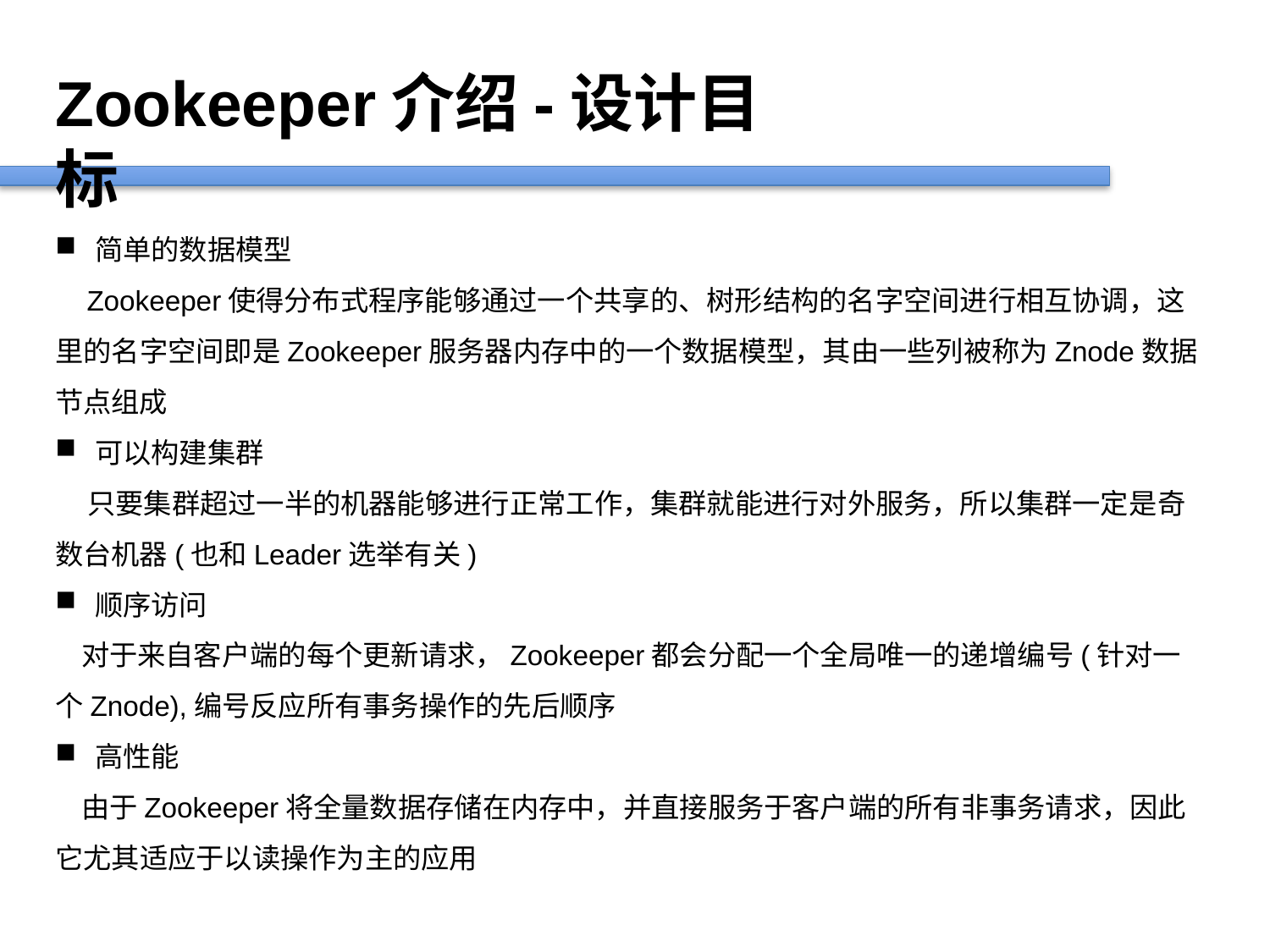

Zookeeper介绍-设计目标
简单的数据模型
    Zookeeper使得分布式程序能够通过一个共享的、树形结构的名字空间进行相互协调，这里的名字空间即是Zookeeper服务器内存中的一个数据模型，其由一些列被称为Znode数据节点组成
可以构建集群
    只要集群超过一半的机器能够进行正常工作，集群就能进行对外服务，所以集群一定是奇数台机器(也和Leader选举有关)
顺序访问
   对于来自客户端的每个更新请求，Zookeeper都会分配一个全局唯一的递增编号(针对一个Znode),编号反应所有事务操作的先后顺序
高性能
   由于Zookeeper将全量数据存储在内存中，并直接服务于客户端的所有非事务请求，因此它尤其适应于以读操作为主的应用